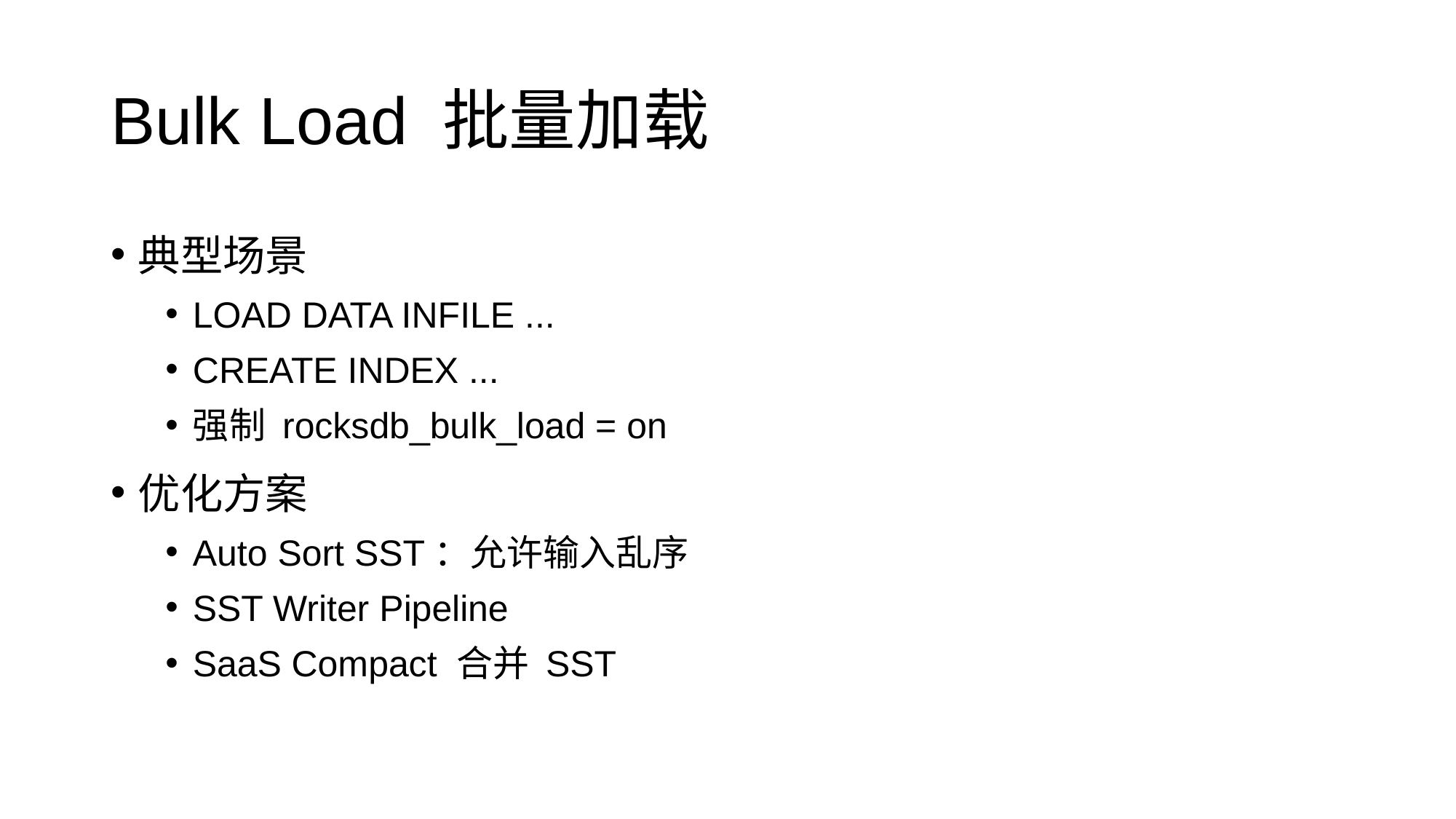

# Bulk Load 批量加载
典型场景
LOAD DATA INFILE ...
CREATE INDEX ...
强制 rocksdb_bulk_load = on
优化方案
Auto Sort SST：允许输入乱序
SST Writer Pipeline
SaaS Compact 合并 SST